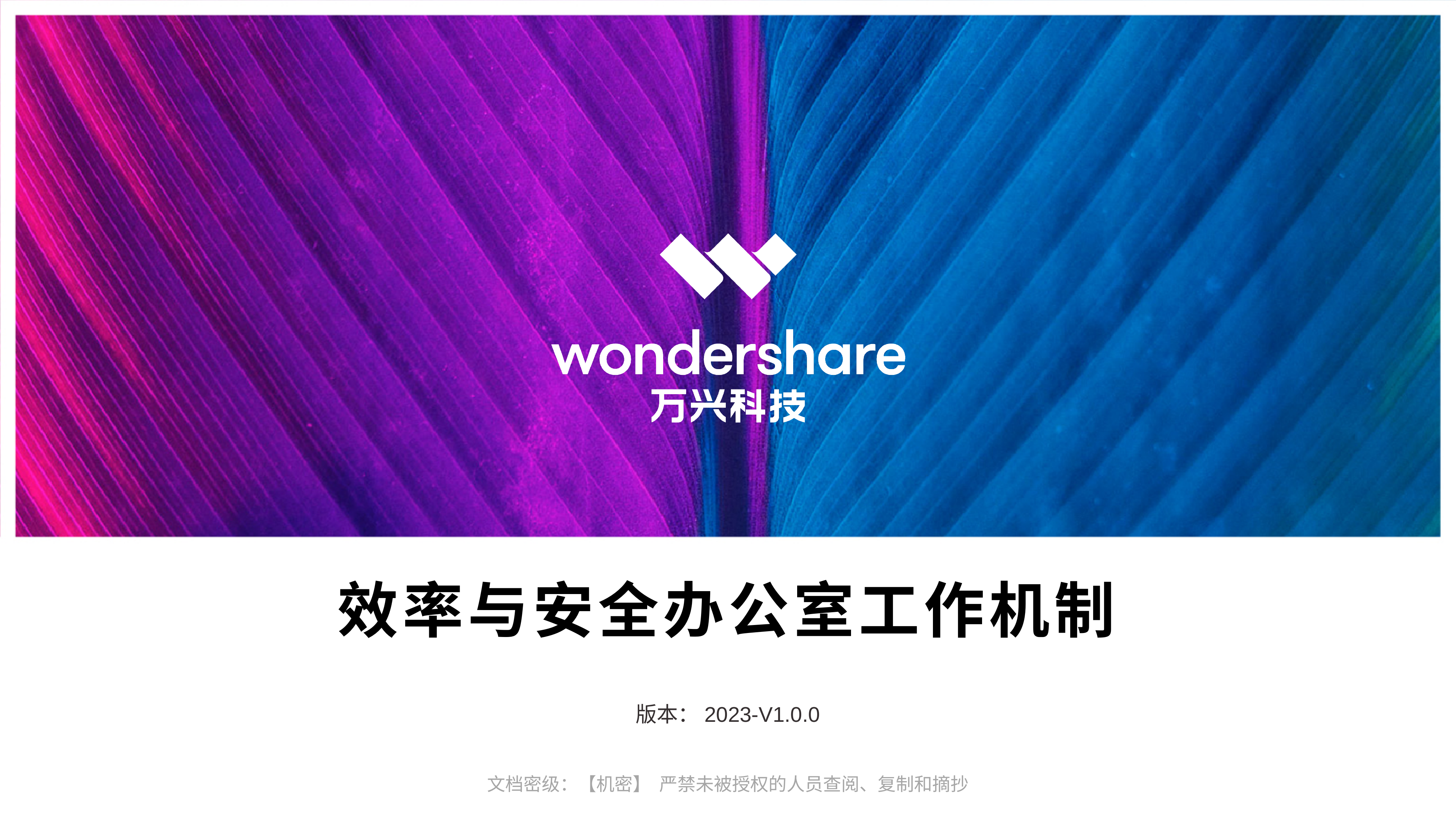

效率与安全办公室工作机制
版本：2023-V1.0.0
文档密级：【机密】  严禁未被授权的人员查阅、复制和摘抄